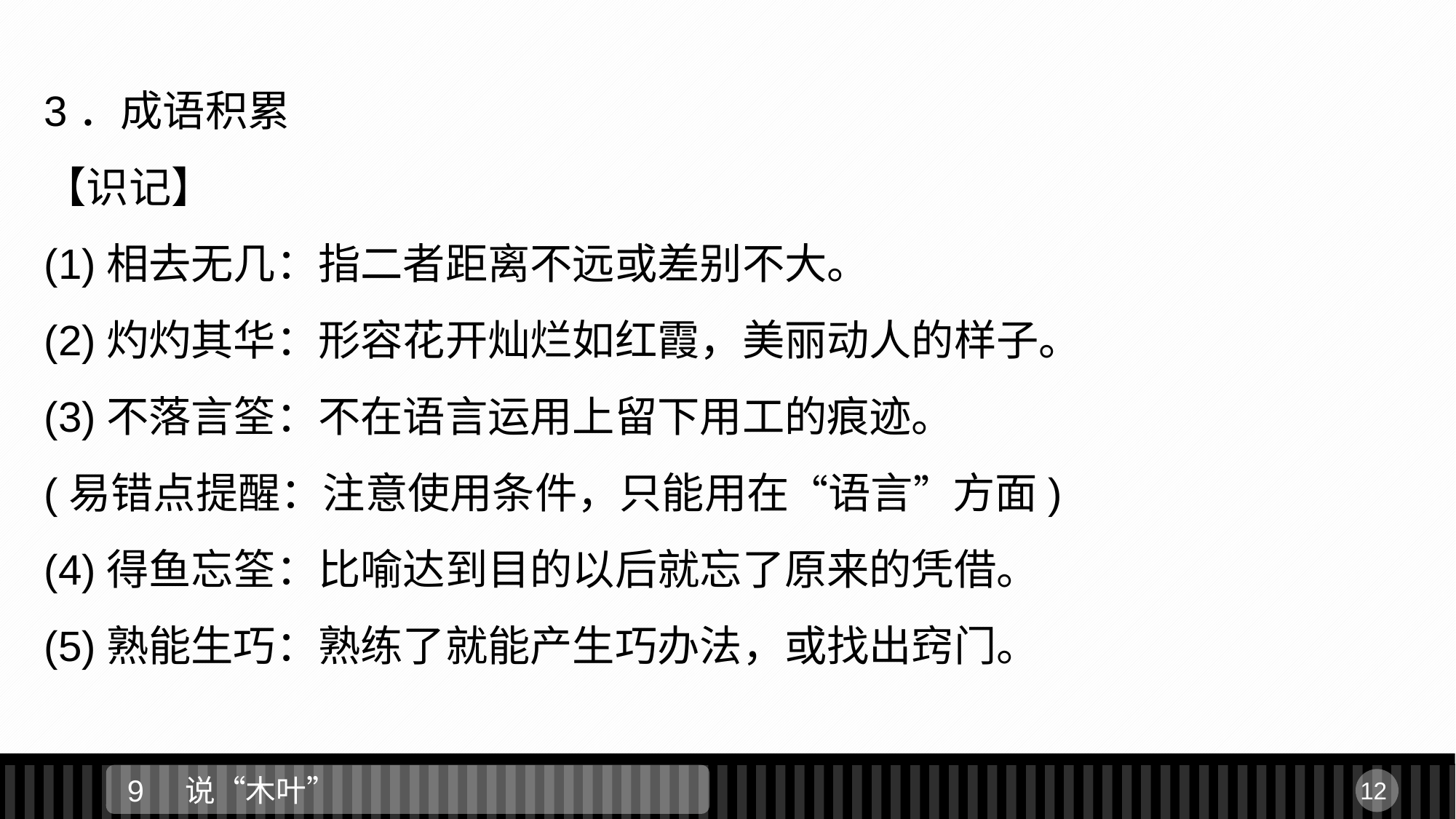

3．成语积累
【识记】
(1)相去无几：指二者距离不远或差别不大。
(2)灼灼其华：形容花开灿烂如红霞，美丽动人的样子。
(3)不落言筌：不在语言运用上留下用工的痕迹。
(易错点提醒：注意使用条件，只能用在“语言”方面)
(4)得鱼忘筌：比喻达到目的以后就忘了原来的凭借。
(5)熟能生巧：熟练了就能产生巧办法，或找出窍门。